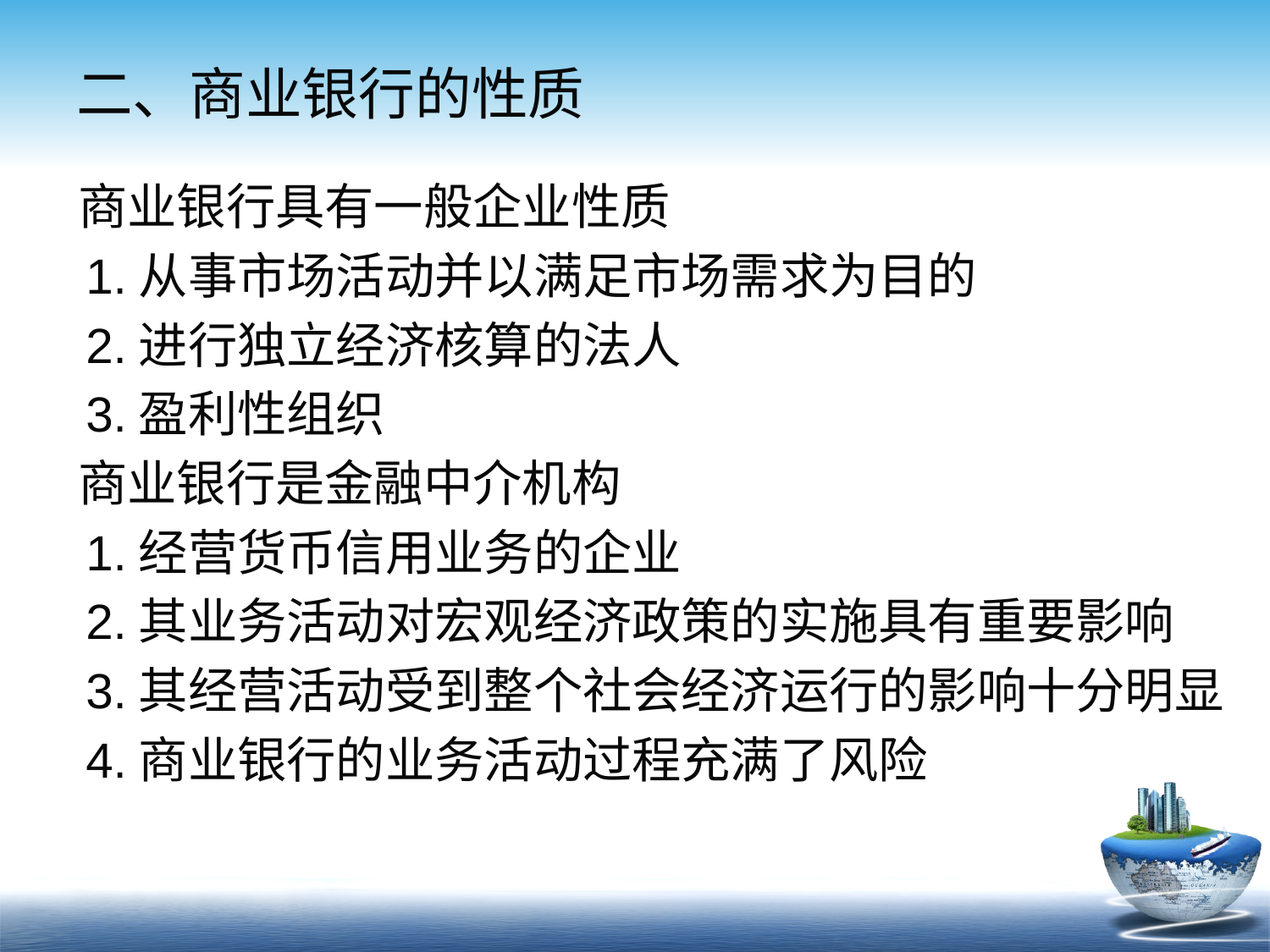

# 二、商业银行的性质
  商业银行具有一般企业性质
   1.从事市场活动并以满足市场需求为目的
   2.进行独立经济核算的法人
   3.盈利性组织
  商业银行是金融中介机构
   1.经营货币信用业务的企业
   2.其业务活动对宏观经济政策的实施具有重要影响
   3.其经营活动受到整个社会经济运行的影响十分明显
   4.商业银行的业务活动过程充满了风险